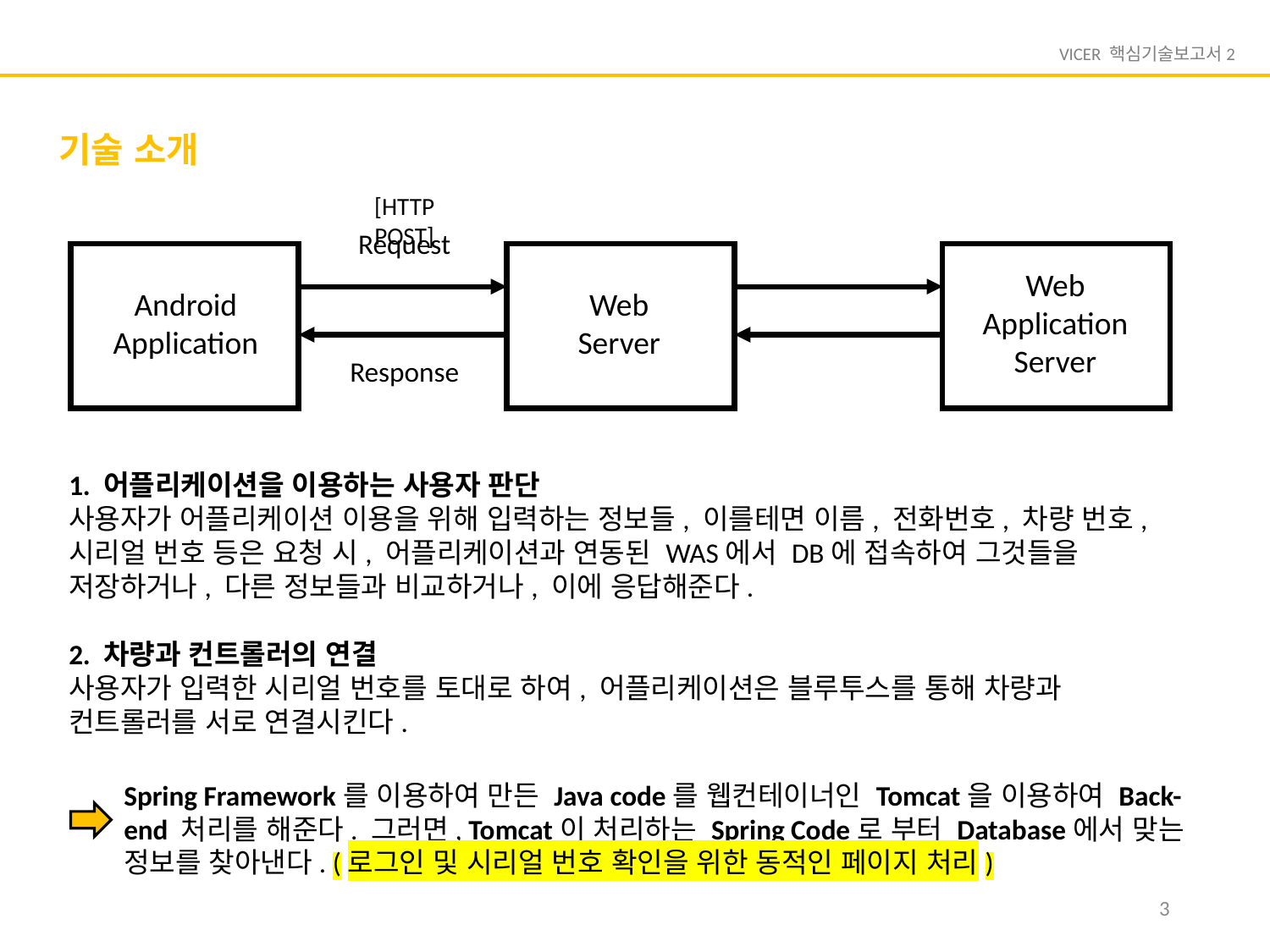

VICER 핵심기술보고서2
기술 소개
[HTTP POST]
Request

Web
Application Server
Android
Application
Web
Server
Response
1. 어플리케이션을 이용하는 사용자 판단
사용자가 어플리케이션 이용을 위해 입력하는 정보들, 이를테면 이름, 전화번호, 차량 번호, 시리얼 번호 등은 요청 시, 어플리케이션과 연동된 WAS에서 DB에 접속하여 그것들을 저장하거나, 다른 정보들과 비교하거나, 이에 응답해준다.

2. 차량과 컨트롤러의 연결
사용자가 입력한 시리얼 번호를 토대로 하여, 어플리케이션은 블루투스를 통해 차량과 컨트롤러를 서로 연결시킨다.

Spring Framework를 이용하여 만든 Java code를 웹컨테이너인 Tomcat을 이용하여 Back-end 처리를 해준다. 그러면, Tomcat이 처리하는 Spring Code로 부터 Database에서 맞는 정보를 찾아낸다. (로그인 및 시리얼 번호 확인을 위한 동적인 페이지 처리)

3